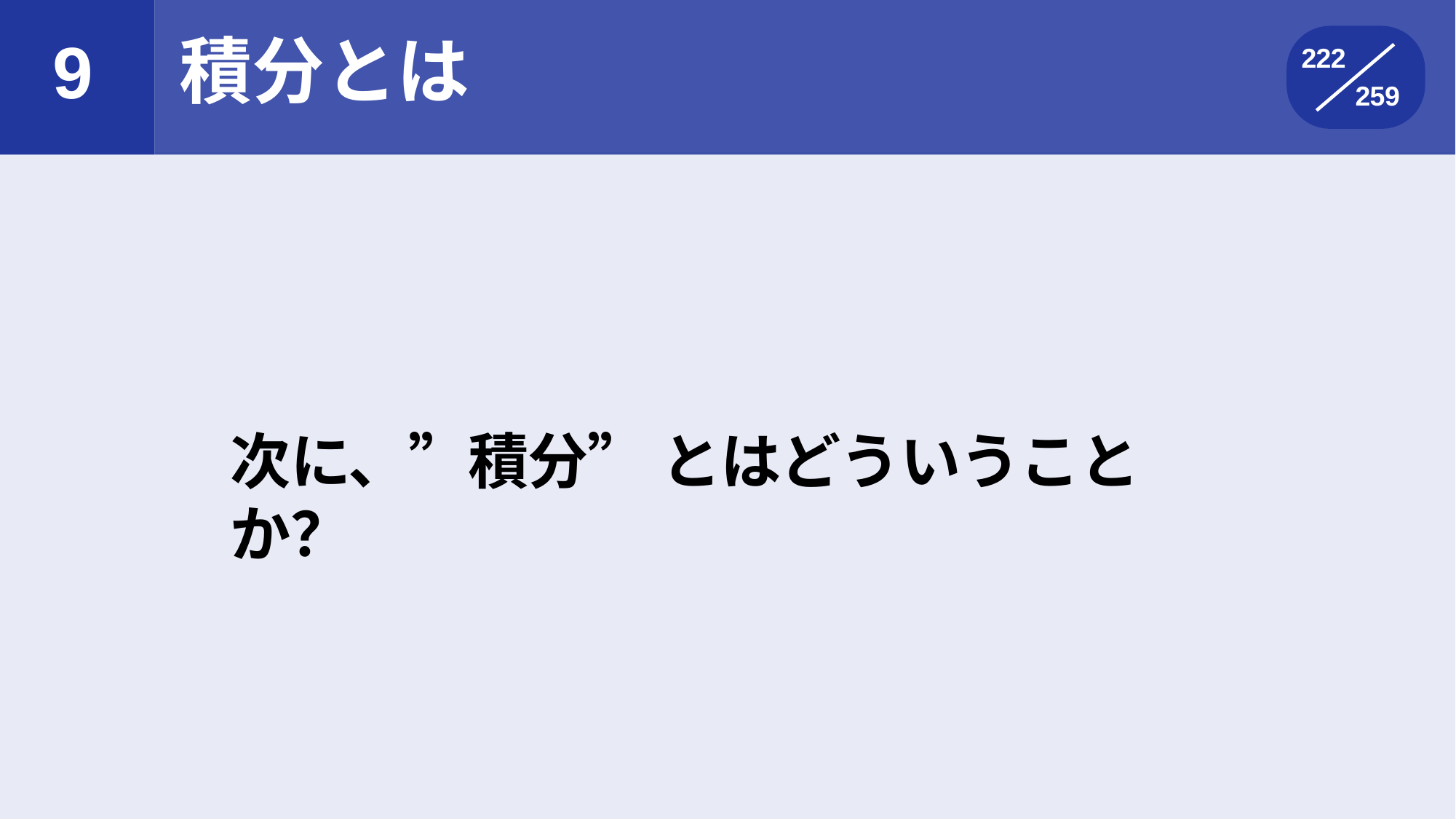

積分とは
# 9
222
259
次に、”積分” とはどういうことか？